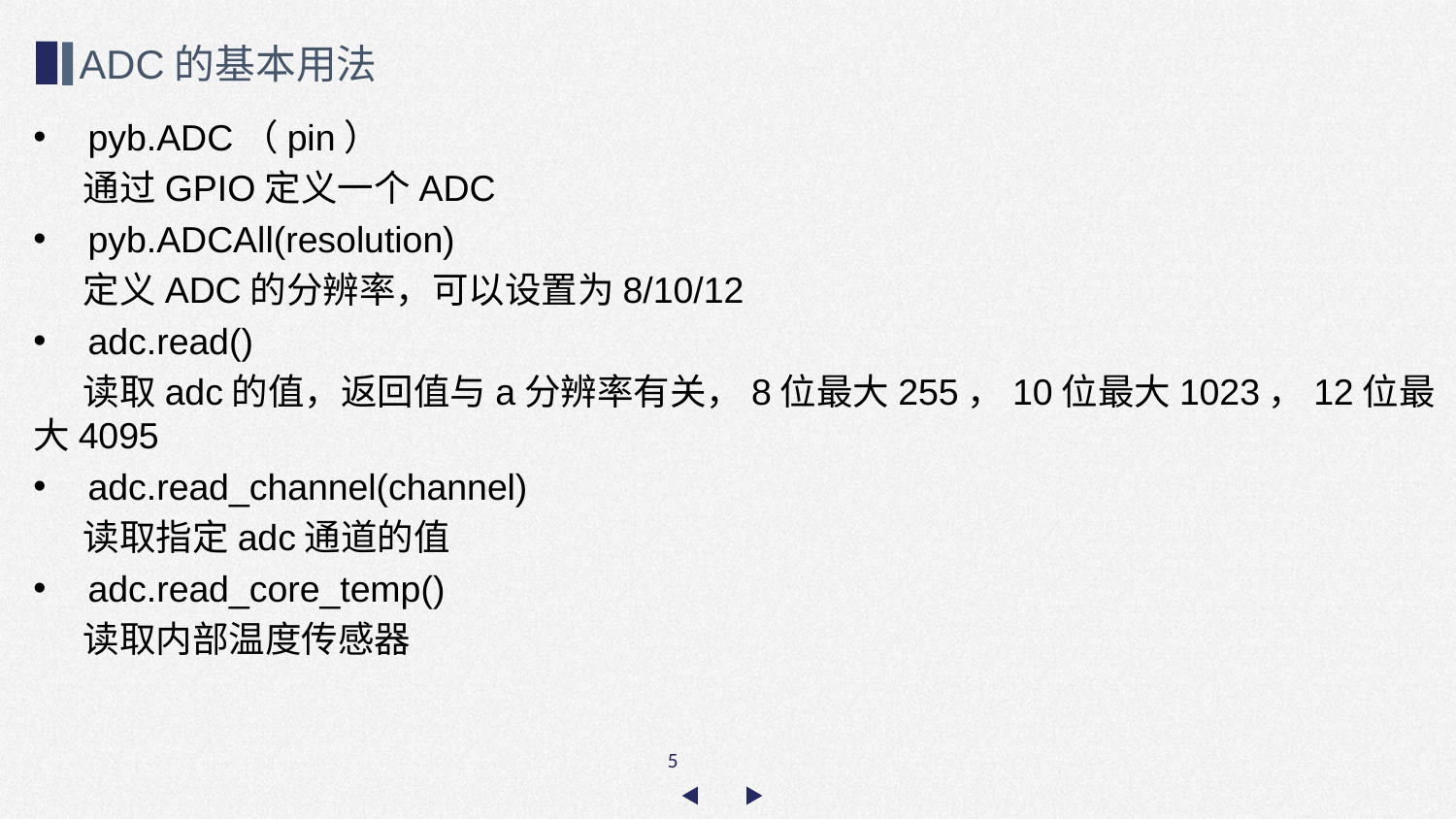

ADC的基本用法

pyb.ADC（pin）
     通过GPIO定义一个ADC
pyb.ADCAll(resolution)
     定义ADC的分辨率，可以设置为8/10/12
adc.read()
     读取adc的值，返回值与a分辨率有关，8位最大255，10位最大1023，12位最大4095
adc.read_channel(channel)
     读取指定adc通道的值
adc.read_core_temp()
     读取内部温度传感器
5